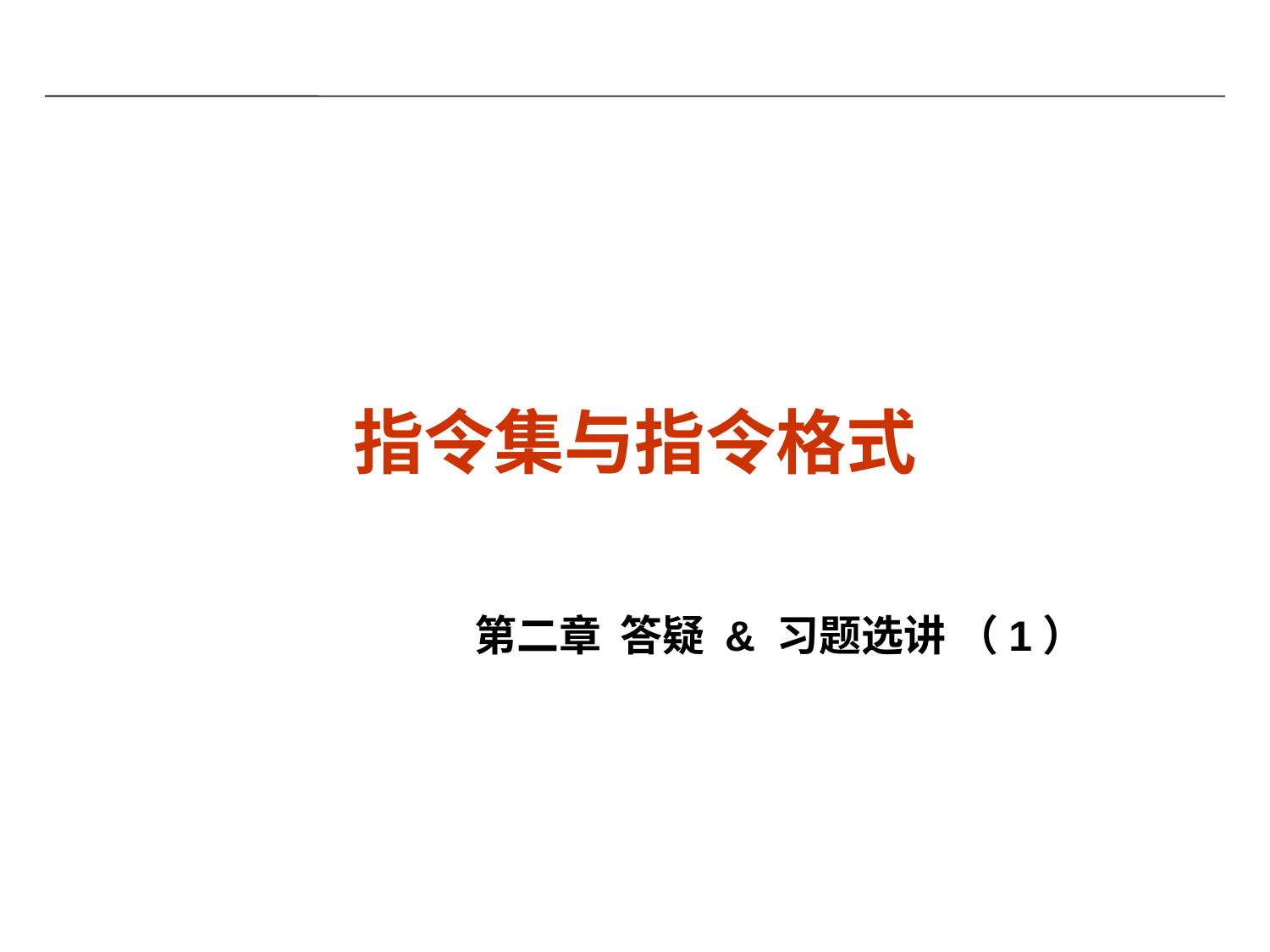

# 指令集与指令格式
第二章  答疑 & 习题选讲 （1）